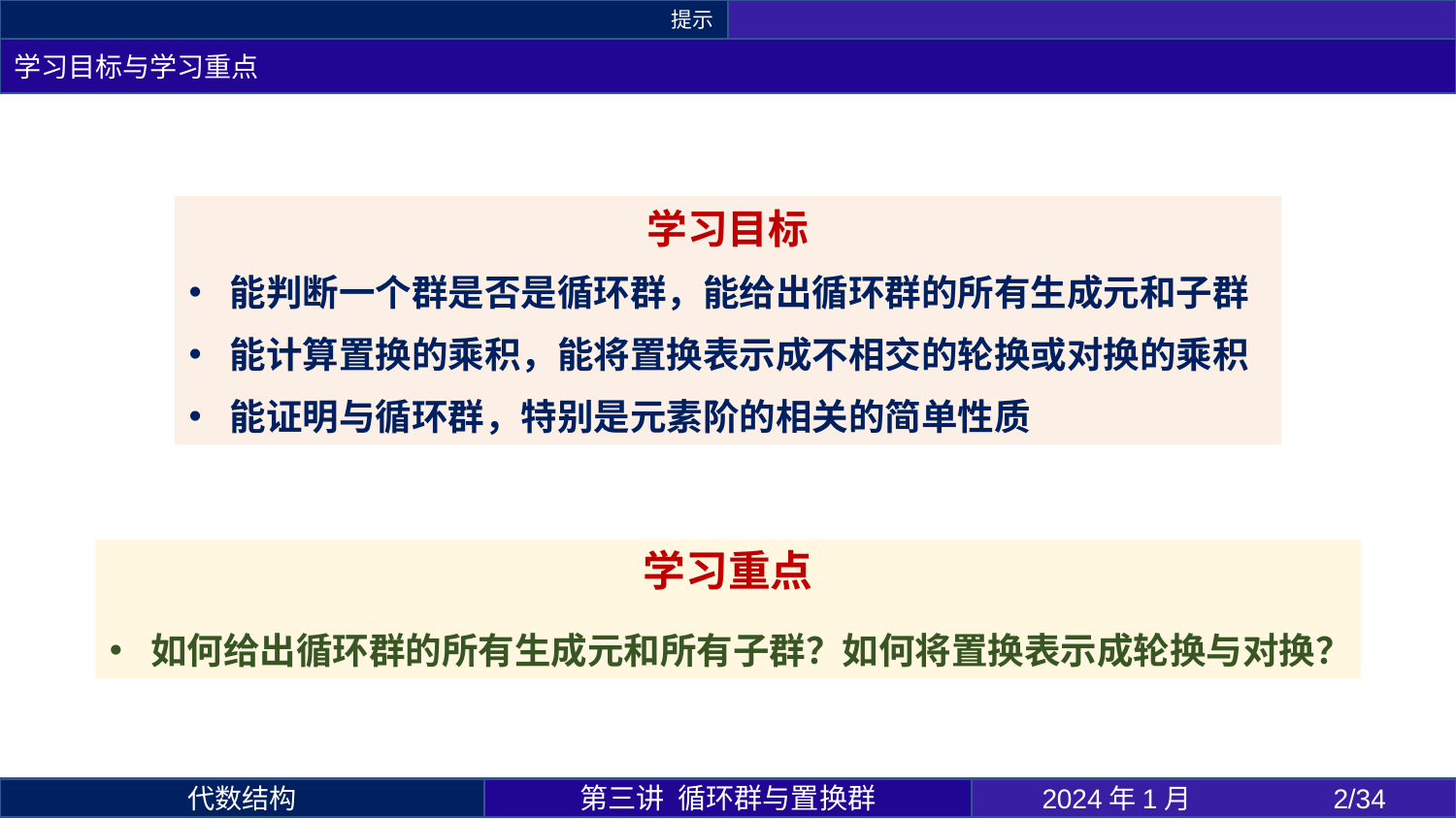

提示
学习目标与学习重点
学习目标
能判断一个群是否是循环群，能给出循环群的所有生成元和子群
能计算置换的乘积，能将置换表示成不相交的轮换或对换的乘积
能证明与循环群，特别是元素阶的相关的简单性质
学习重点
如何给出循环群的所有生成元和所有子群？如何将置换表示成轮换与对换？
第三讲  循环群与置换群
2024年1月 	2/34
代数结构